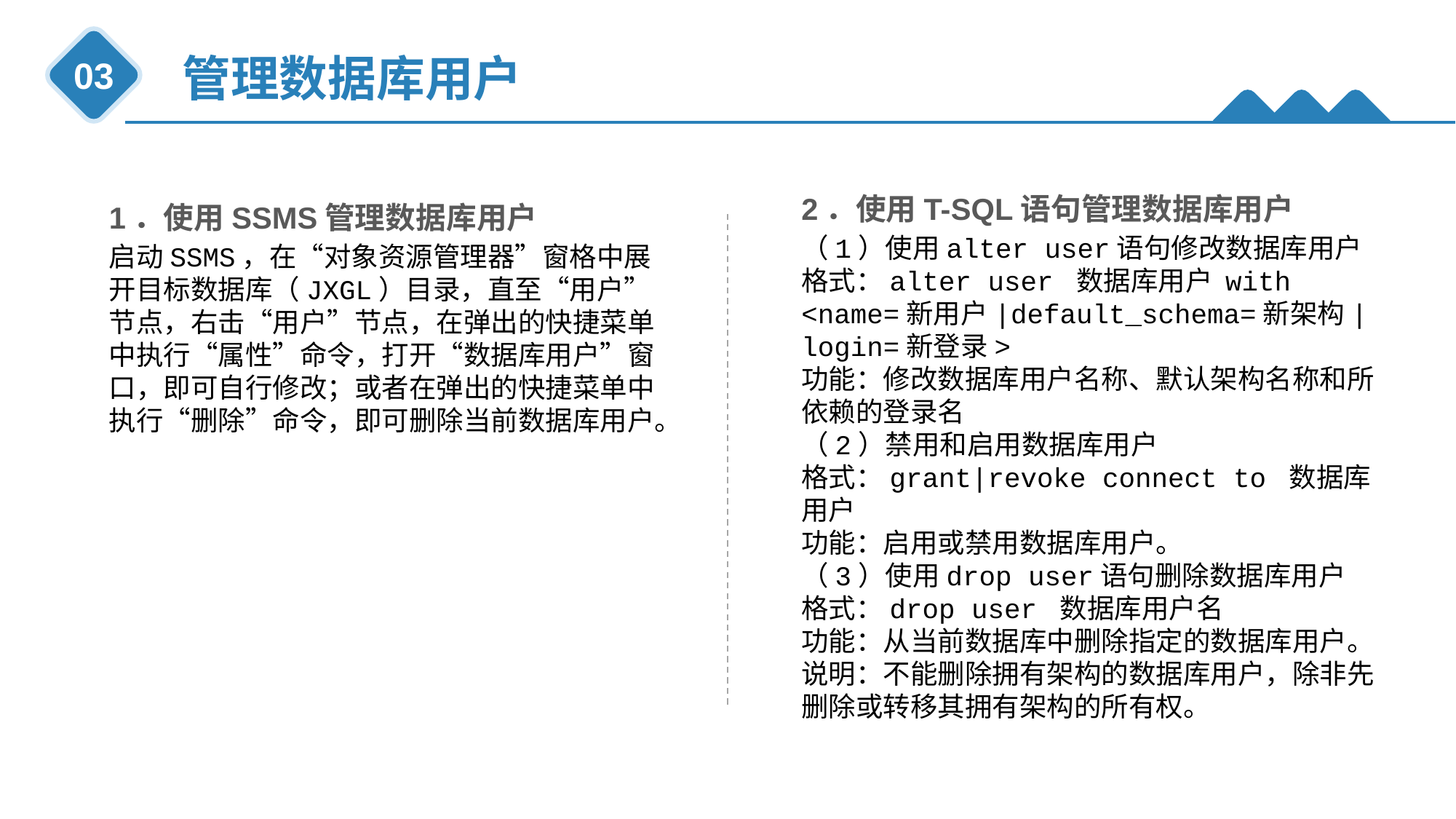

管理数据库用户
03

2．使用T-SQL语句管理数据库用户
（1）使用alter user语句修改数据库用户
格式：alter user 数据库用户 with <name=新用户|default_schema=新架构|login=新登录>
功能：修改数据库用户名称、默认架构名称和所依赖的登录名
（2）禁用和启用数据库用户
格式：grant|revoke connect to 数据库用户
功能：启用或禁用数据库用户。
（3）使用drop user语句删除数据库用户
格式：drop user 数据库用户名
功能：从当前数据库中删除指定的数据库用户。
说明：不能删除拥有架构的数据库用户，除非先删除或转移其拥有架构的所有权。
1．使用SSMS管理数据库用户
启动SSMS，在“对象资源管理器”窗格中展开目标数据库（JXGL）目录，直至“用户”节点，右击“用户”节点，在弹出的快捷菜单中执行“属性”命令，打开“数据库用户”窗口，即可自行修改；或者在弹出的快捷菜单中执行“删除”命令，即可删除当前数据库用户。